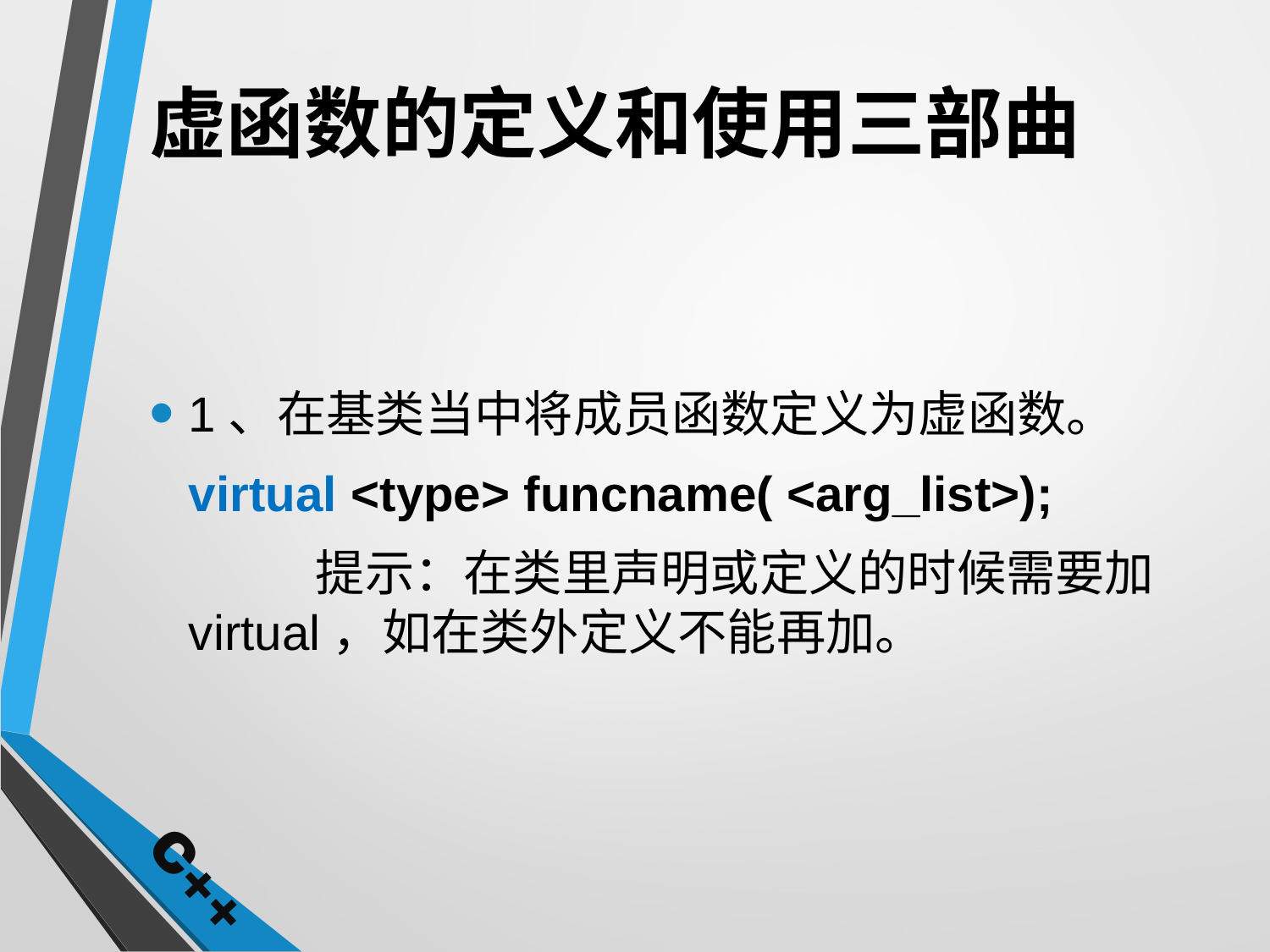

# 虚函数的定义和使用三部曲
1、在基类当中将成员函数定义为虚函数。
	virtual <type> funcname( <arg_list>);
		提示：在类里声明或定义的时候需要加virtual，如在类外定义不能再加。